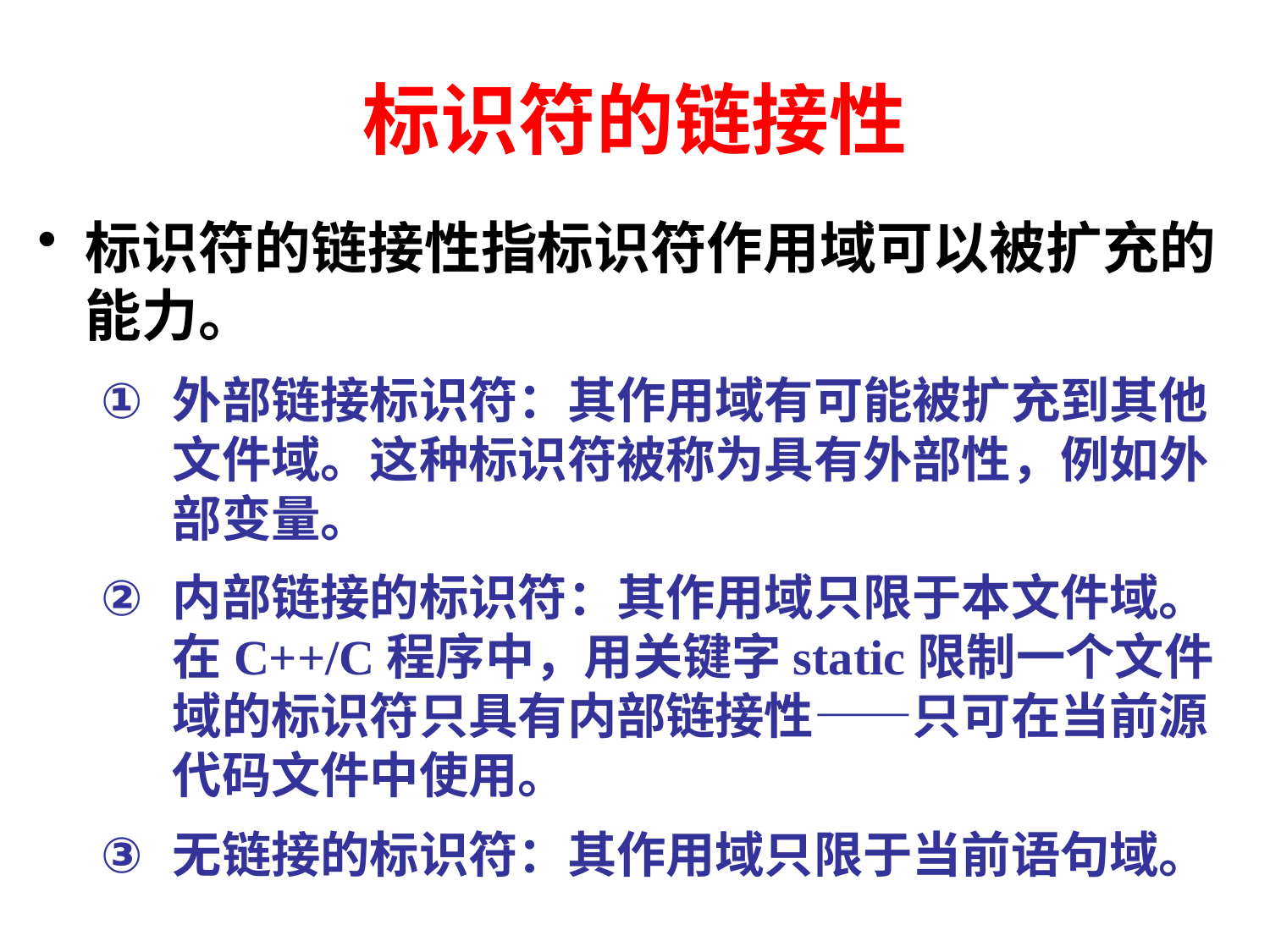

# 标识符的链接性
标识符的链接性指标识符作用域可以被扩充的能力。
外部链接标识符：其作用域有可能被扩充到其他文件域。这种标识符被称为具有外部性，例如外部变量。
内部链接的标识符：其作用域只限于本文件域。在C++/C程序中，用关键字static限制一个文件域的标识符只具有内部链接性——只可在当前源代码文件中使用。
无链接的标识符：其作用域只限于当前语句域。